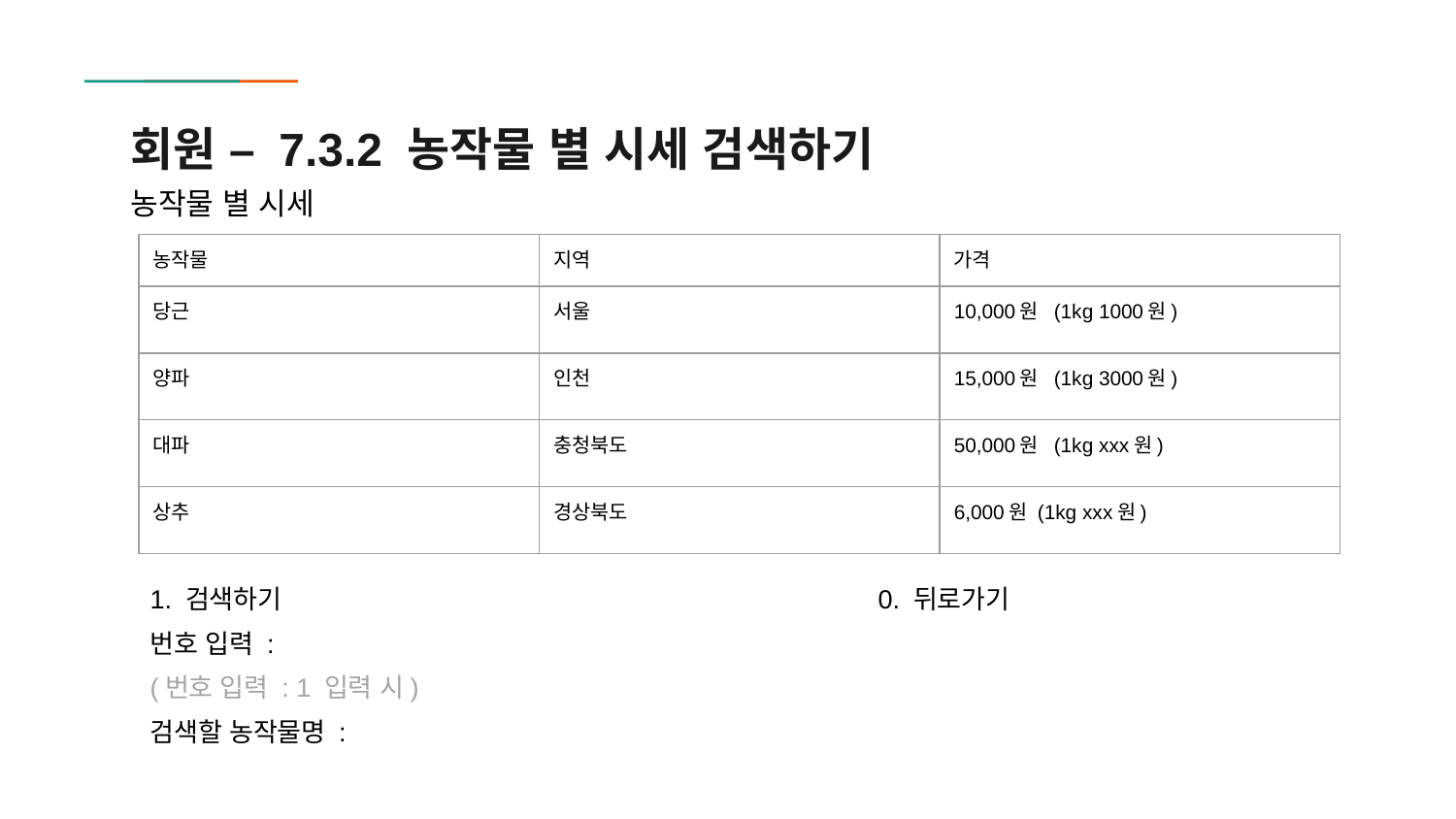

# 회원 – 7.3.2 농작물 별 시세 검색하기
농작물 별 시세
| 농작물 | 지역 | 가격 |
| --- | --- | --- |
| 당근 | 서울 | 10,000원 (1kg 1000원) |
| 양파 | 인천 | 15,000원 (1kg 3000원) |
| 대파 | 충청북도 | 50,000원 (1kg xxx원) |
| 상추 | 경상북도 | 6,000원 (1kg xxx원) |
1. 검색하기					0. 뒤로가기
번호 입력 :
(번호 입력 : 1 입력 시)
검색할 농작물명 :